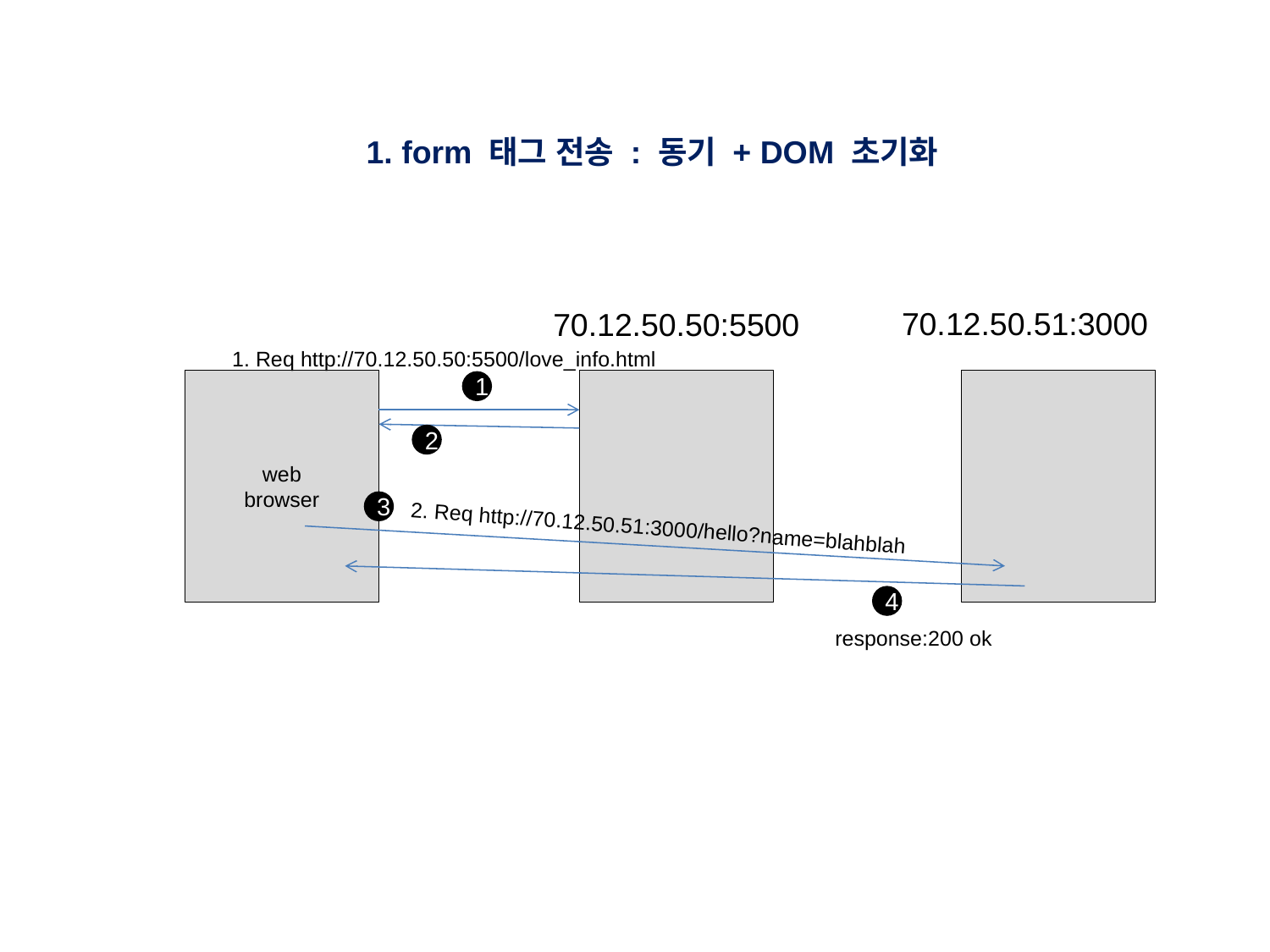

1. form 태그 전송 : 동기 + DOM 초기화
70.12.50.51:3000
70.12.50.50:5500
1. Req http://70.12.50.50:5500/love_info.html

web
browser

1
2
3
2. Req http://70.12.50.51:3000/hello?name=blahblah

4
response:200 ok